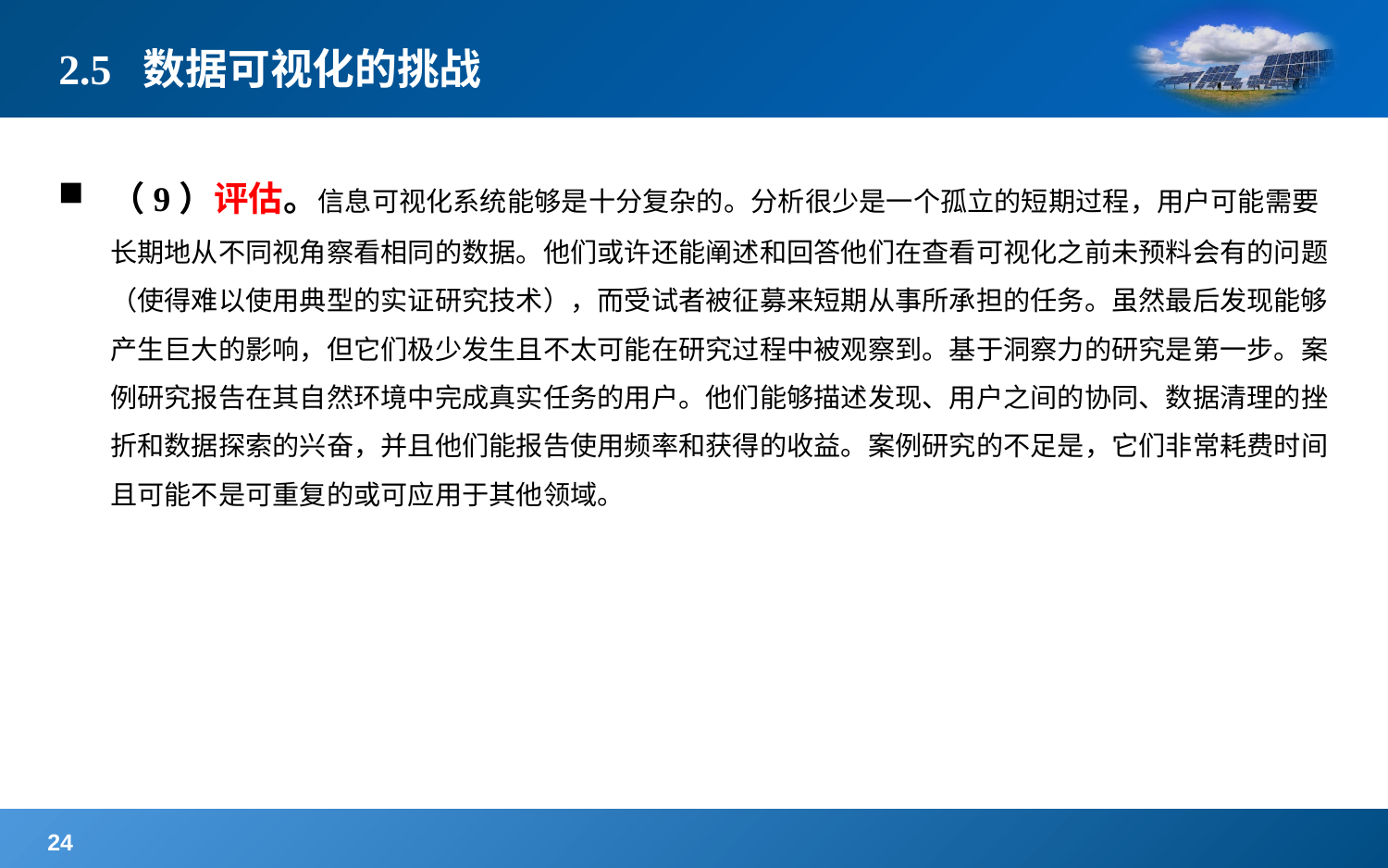

# 2.5  数据可视化的挑战
（9）评估。信息可视化系统能够是十分复杂的。分析很少是一个孤立的短期过程，用户可能需要长期地从不同视角察看相同的数据。他们或许还能阐述和回答他们在查看可视化之前未预料会有的问题（使得难以使用典型的实证研究技术），而受试者被征募来短期从事所承担的任务。虽然最后发现能够产生巨大的影响，但它们极少发生且不太可能在研究过程中被观察到。基于洞察力的研究是第一步。案例研究报告在其自然环境中完成真实任务的用户。他们能够描述发现、用户之间的协同、数据清理的挫折和数据探索的兴奋，并且他们能报告使用频率和获得的收益。案例研究的不足是，它们非常耗费时间且可能不是可重复的或可应用于其他领域。